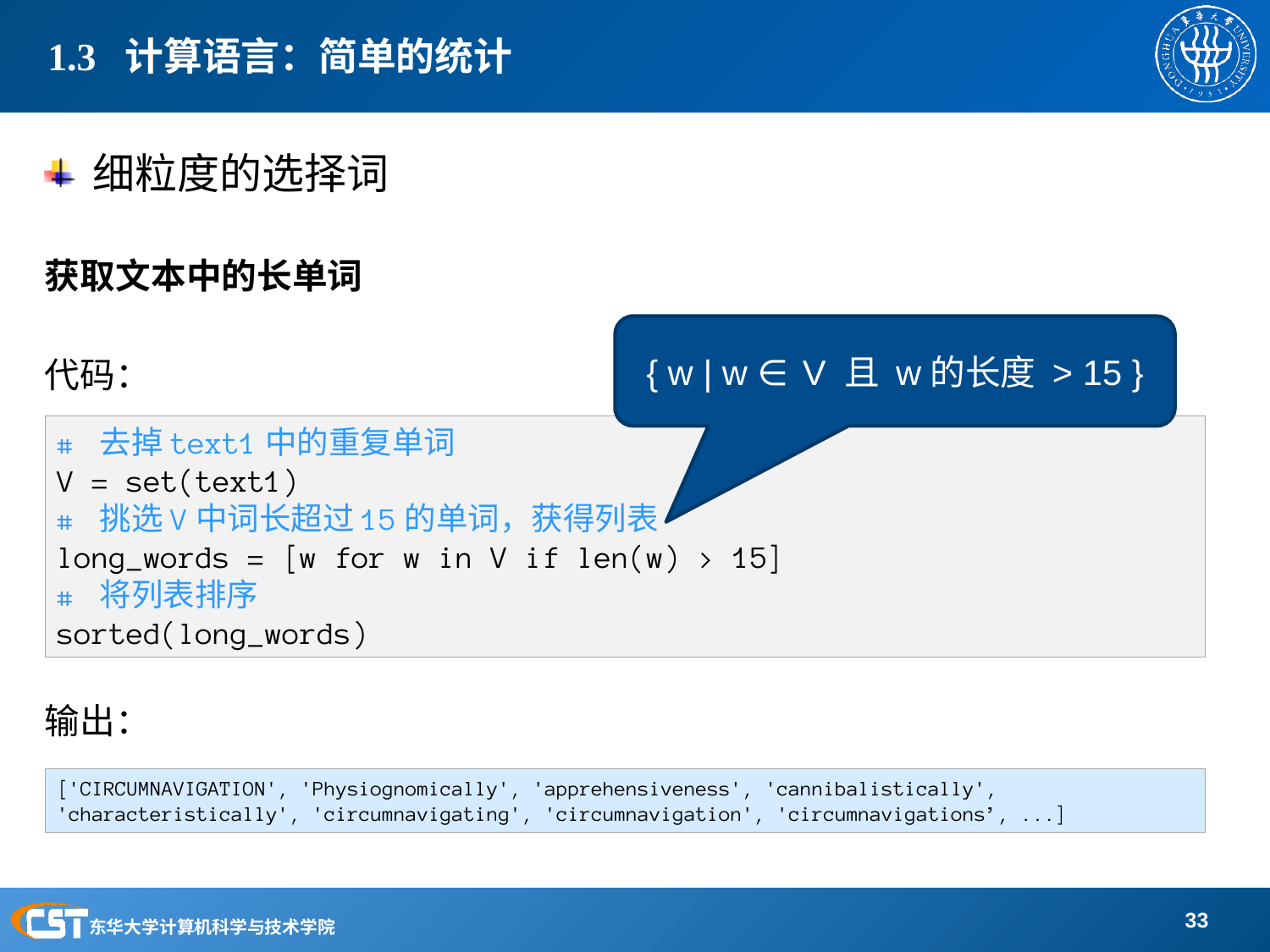

# 1.3  计算语言：简单的统计
细粒度的选择词

获取文本中的长单词

代码：

输出：

{ w | w ∈ V 且 w的长度 > 15 }
# 去掉text1中的重复单词
V = set(text1)
# 挑选V中词长超过15的单词，获得列表
long_words = [w for w in V if len(w) > 15]
# 将列表排序
sorted(long_words)
['CIRCUMNAVIGATION', 'Physiognomically', 'apprehensiveness', 'cannibalistically', 'characteristically', 'circumnavigating', 'circumnavigation', 'circumnavigations’, ...]